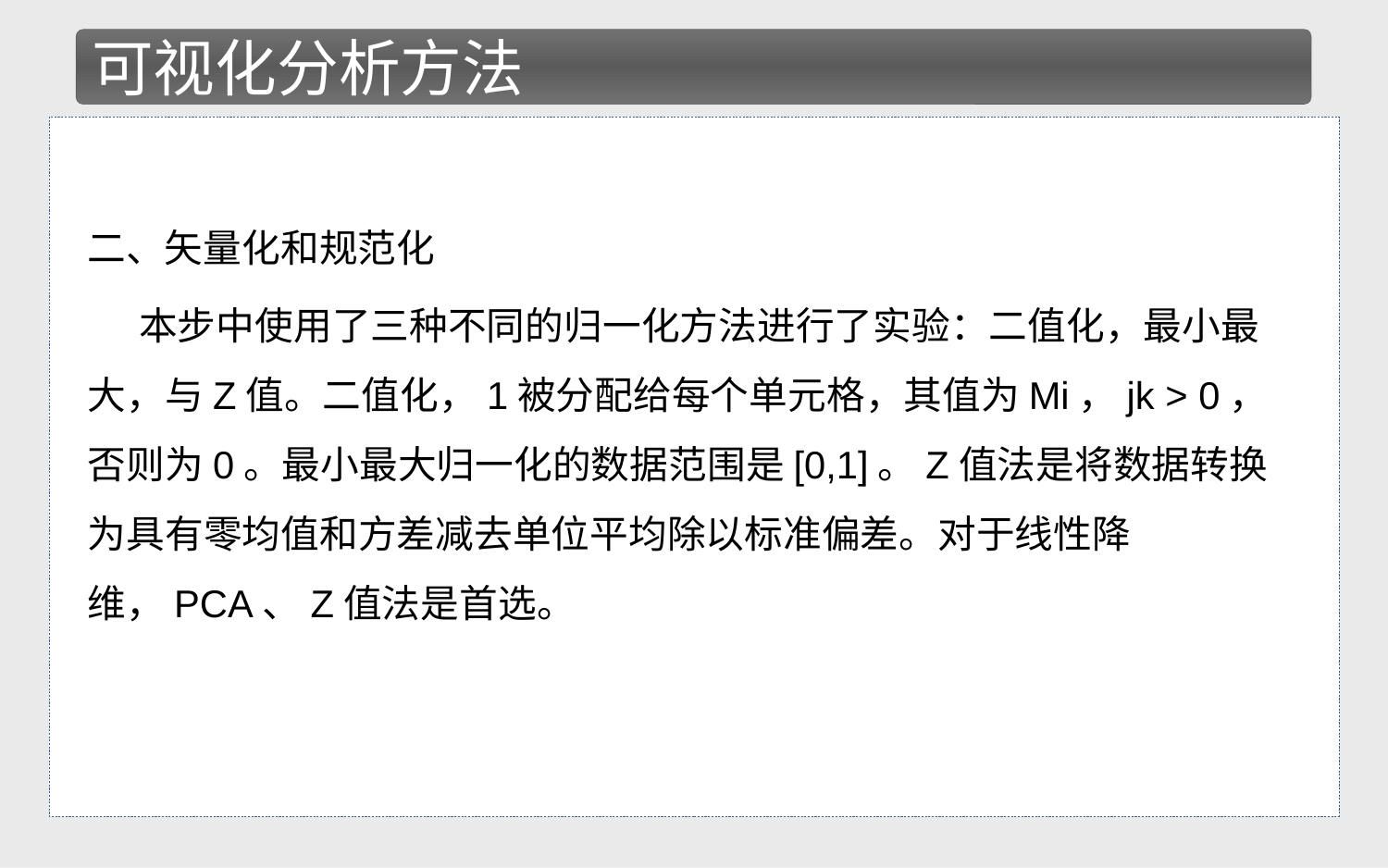

可视化分析方法

     二、矢量化和规范化
           本步中使用了三种不同的归一化方法进行了实验：二值化，最小最大，与Z值。二值化，1被分配给每个单元格，其值为Mi，jk > 0，否则为0。最小最大归一化的数据范围是[0,1]。Z值法是将数据转换为具有零均值和方差减去单位平均除以标准偏差。对于线性降维，PCA、Z值法是首选。